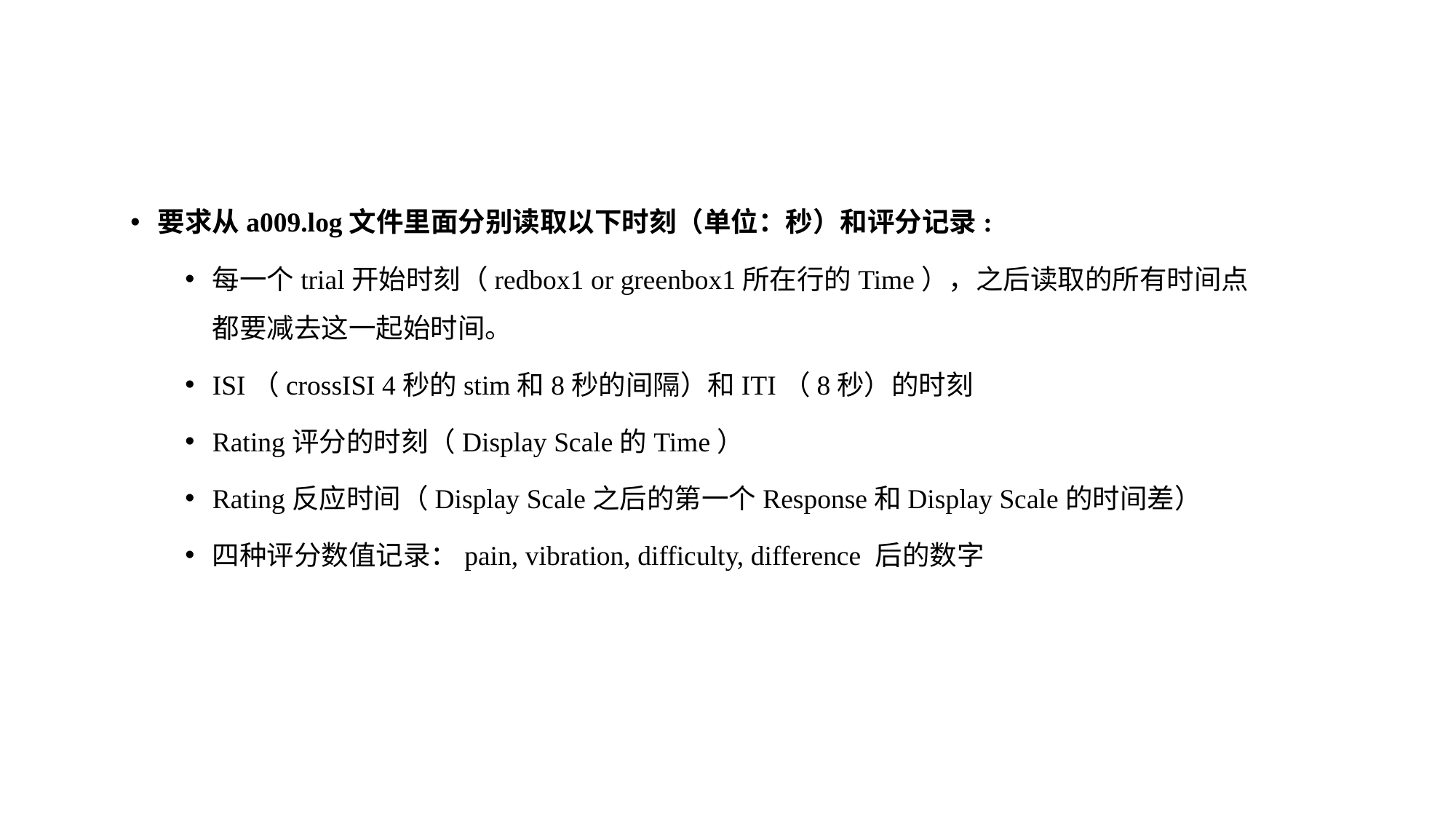

要求从a009.log文件里面分别读取以下时刻（单位：秒）和评分记录:
每一个trial开始时刻（redbox1 or greenbox1所在行的Time），之后读取的所有时间点都要减去这一起始时间。
ISI（crossISI 4秒的stim和8秒的间隔）和ITI（8秒）的时刻
Rating评分的时刻（Display Scale的Time）
Rating反应时间（Display Scale之后的第一个Response和Display Scale的时间差）
四种评分数值记录：pain, vibration, difficulty, difference 后的数字